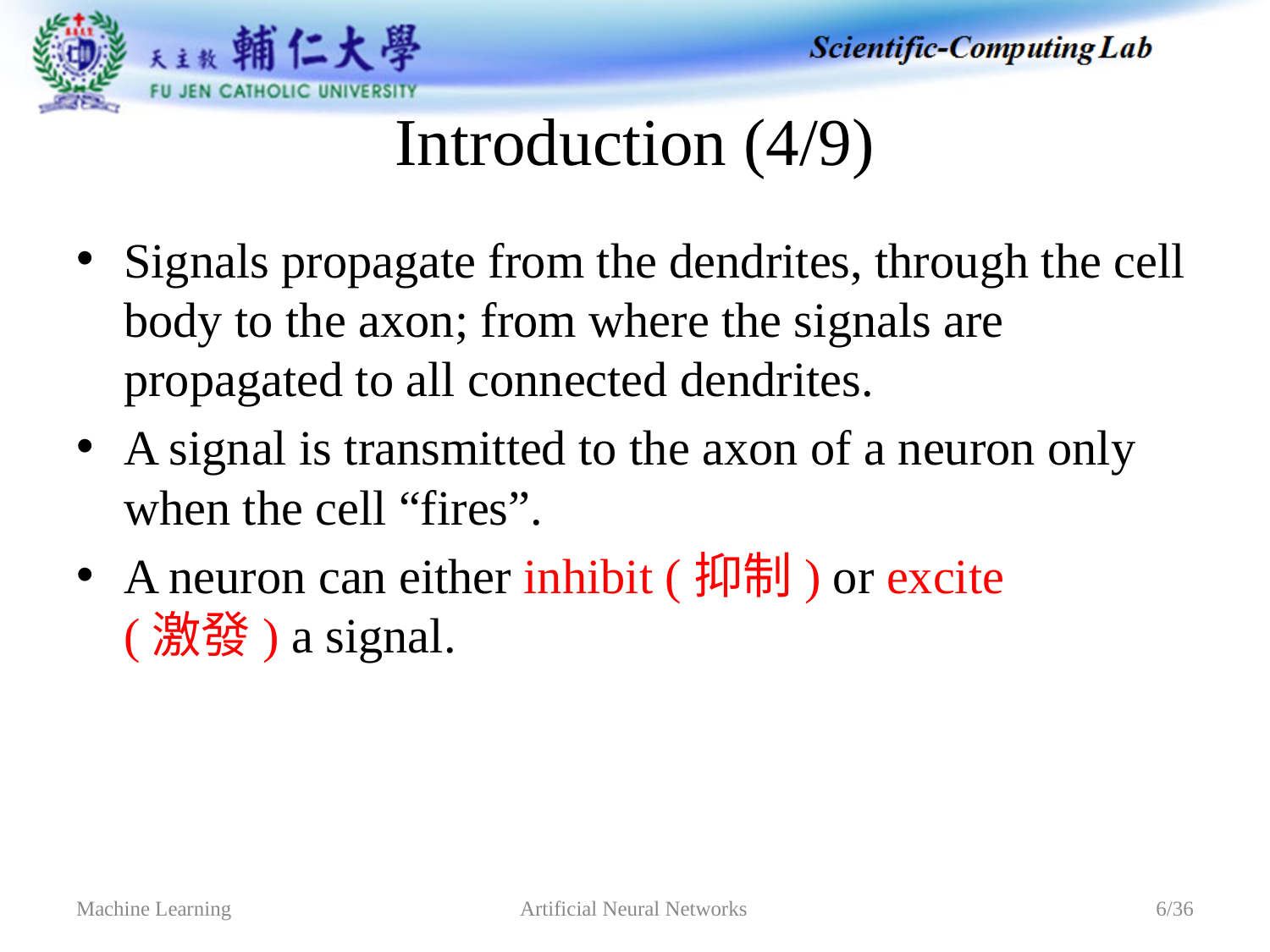

# Introduction (4/9)
Signals propagate from the dendrites, through the cell body to the axon; from where the signals are propagated to all connected dendrites.
A signal is transmitted to the axon of a neuron only when the cell “fires”.
A neuron can either inhibit (抑制) or excite
(激發) a signal.
Artificial Neural Networks
Machine Learning
6/36